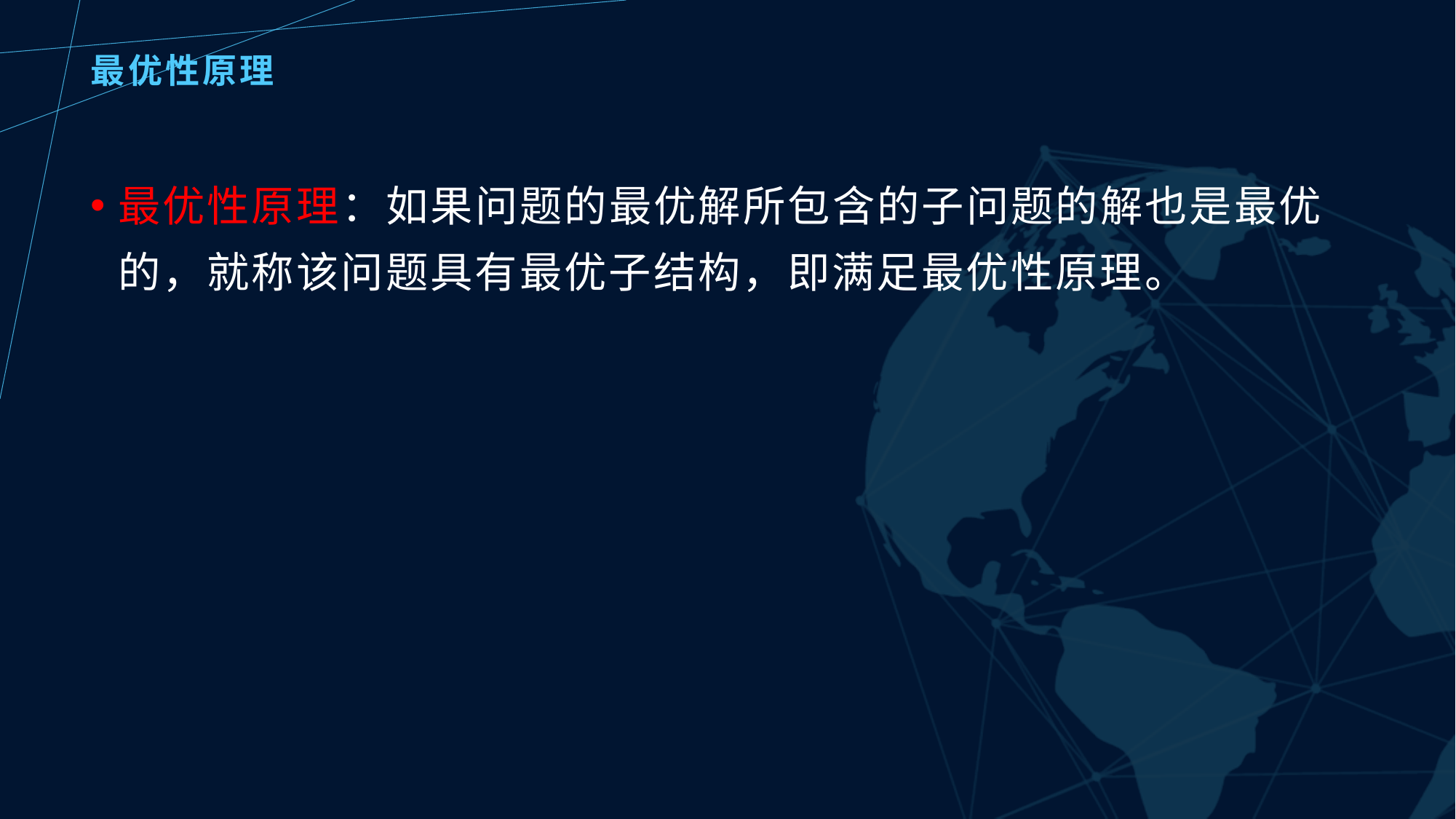

# 最优性原理
最优性原理：如果问题的最优解所包含的子问题的解也是最优的，就称该问题具有最优子结构，即满足最优性原理。